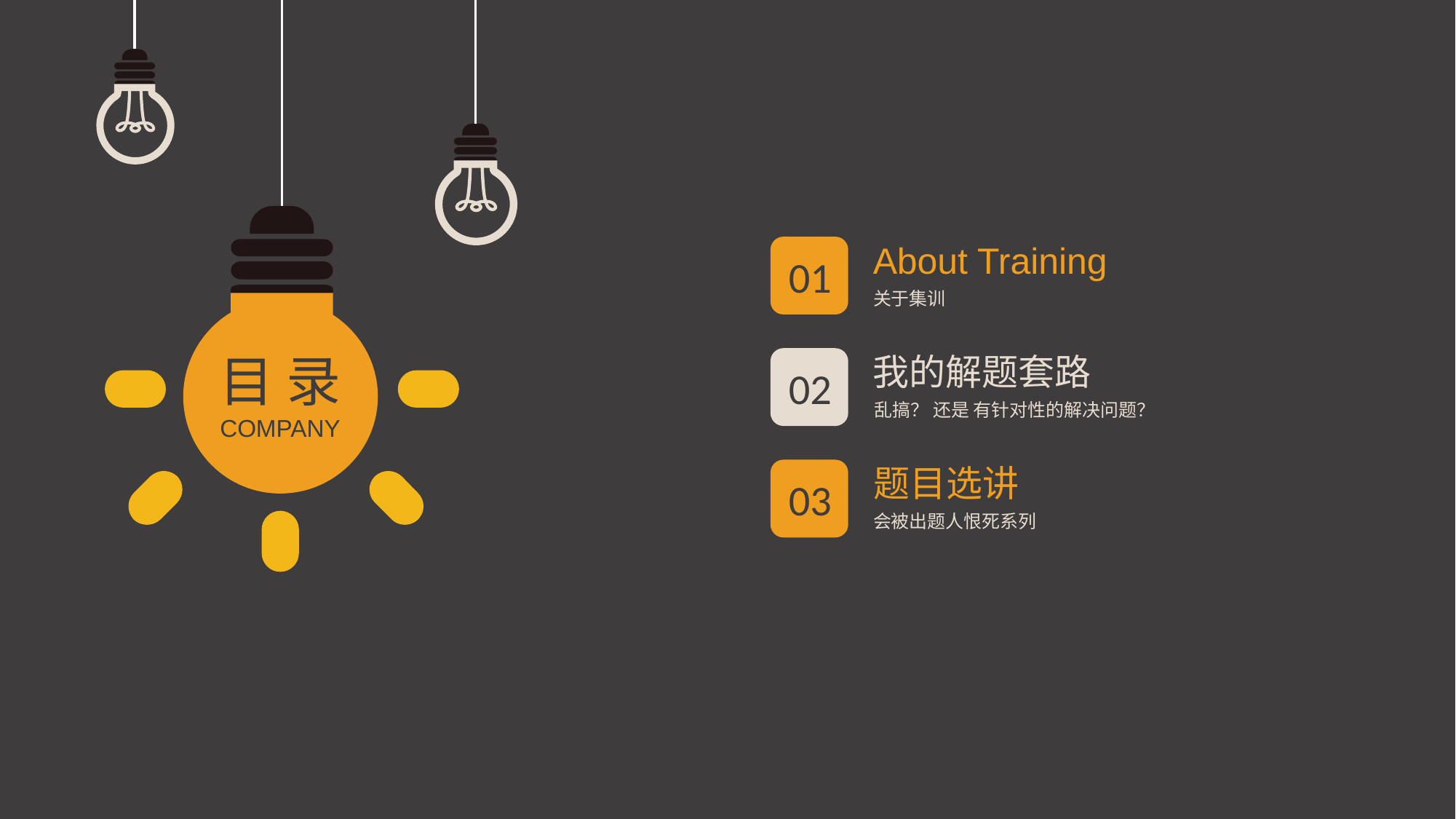

About Training

01
关于集训
目 录
COMPANY
我的解题套路

02
乱搞？ 还是 有针对性的解决问题？
题目选讲

03
会被出题人恨死系列